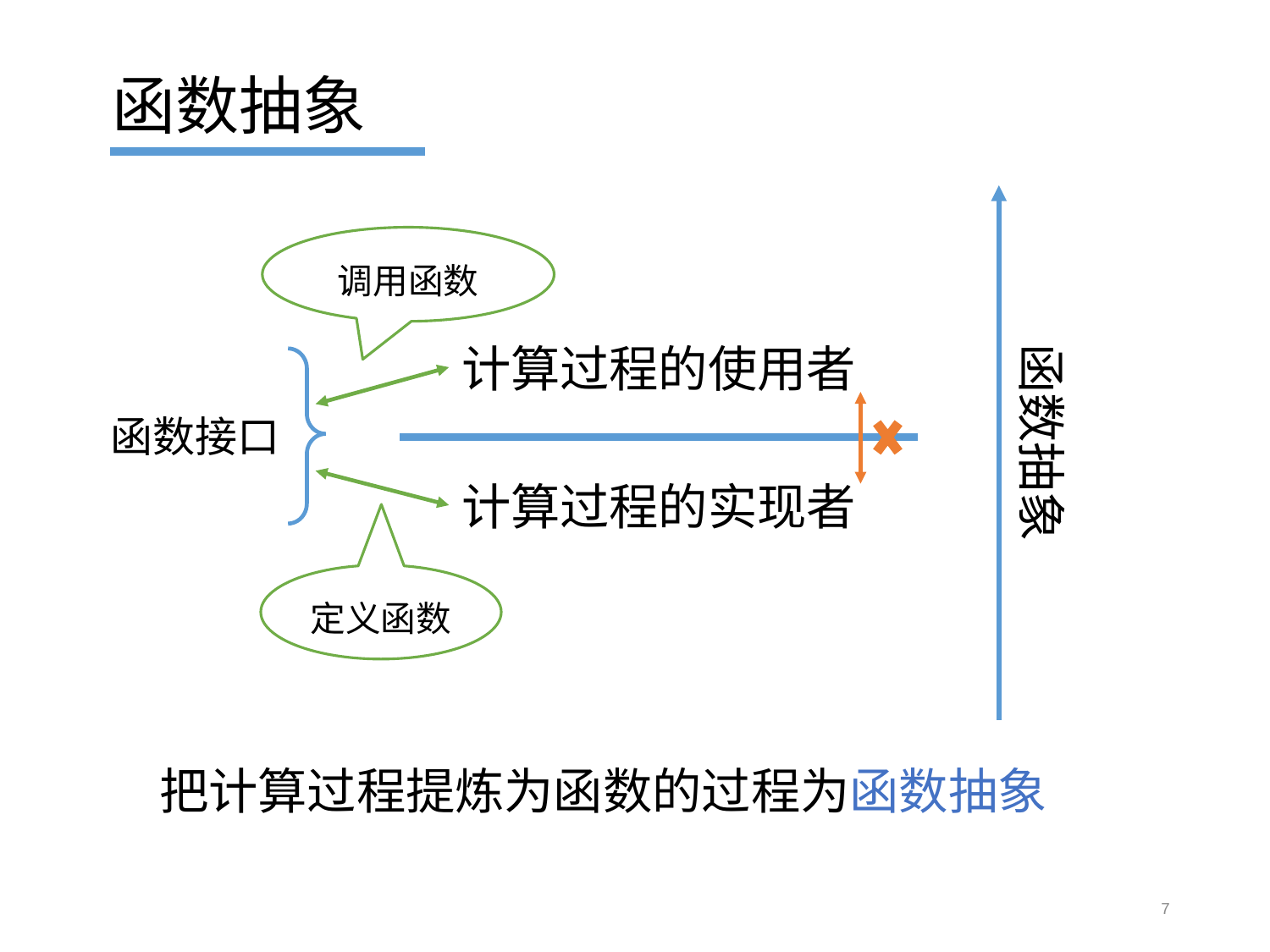

函数抽象
调用函数
计算过程的使用者
函数抽象

函数接口

计算过程的实现者
定义函数
把计算过程提炼为函数的过程为函数抽象
7